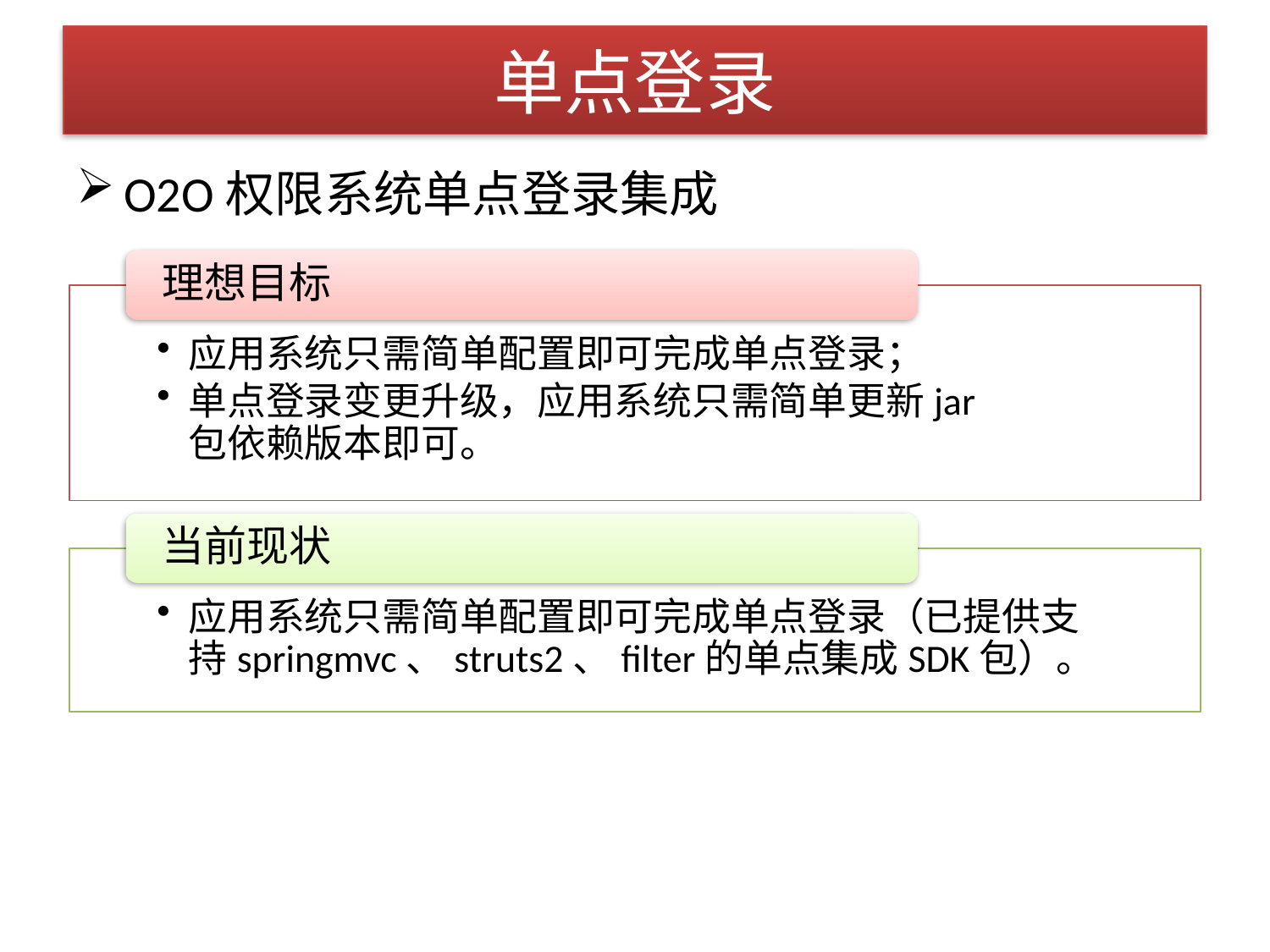

单点登录
#
O2O权限系统单点登录集成

应用系统只需简单配置即可完成单点登录；
单点登录变更升级，应用系统只需简单更新jar	包依赖版本即可。
理想目标
应用系统只需简单配置即可完成单点登录（已提供支持springmvc、struts2、filter的单点集成SDK包）。
当前现状